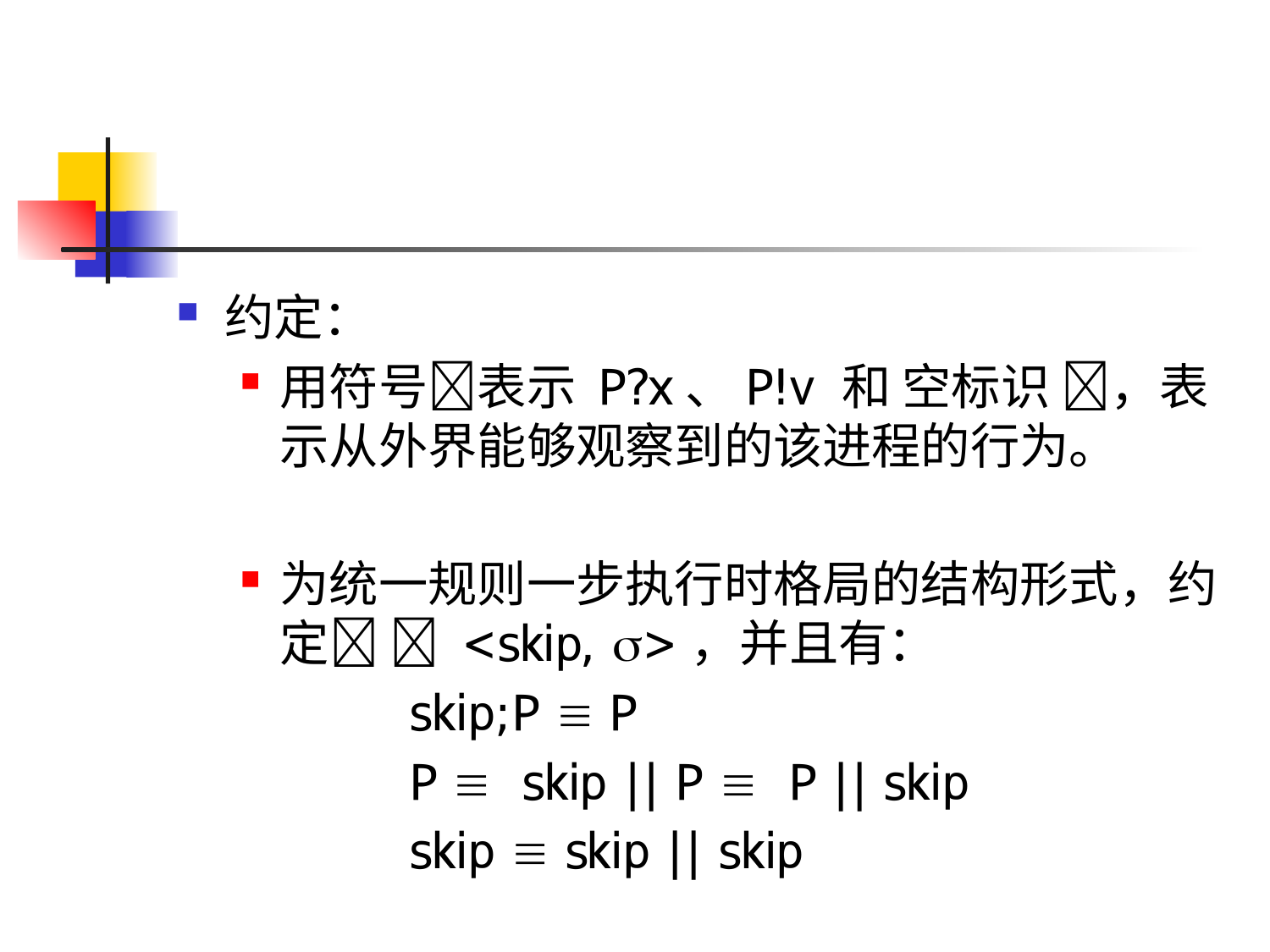

#
约定：
用符号λ表示 P?x、P!v 和 空标识 ε，表示从外界能够观察到的该进程的行为。

为统一规则一步执行时格局的结构形式，约定σ ≡ <skip, σ>，并且有：
           skip;P ≡ P
           P ≡  skip || P ≡  P || skip
           skip ≡ skip || skip